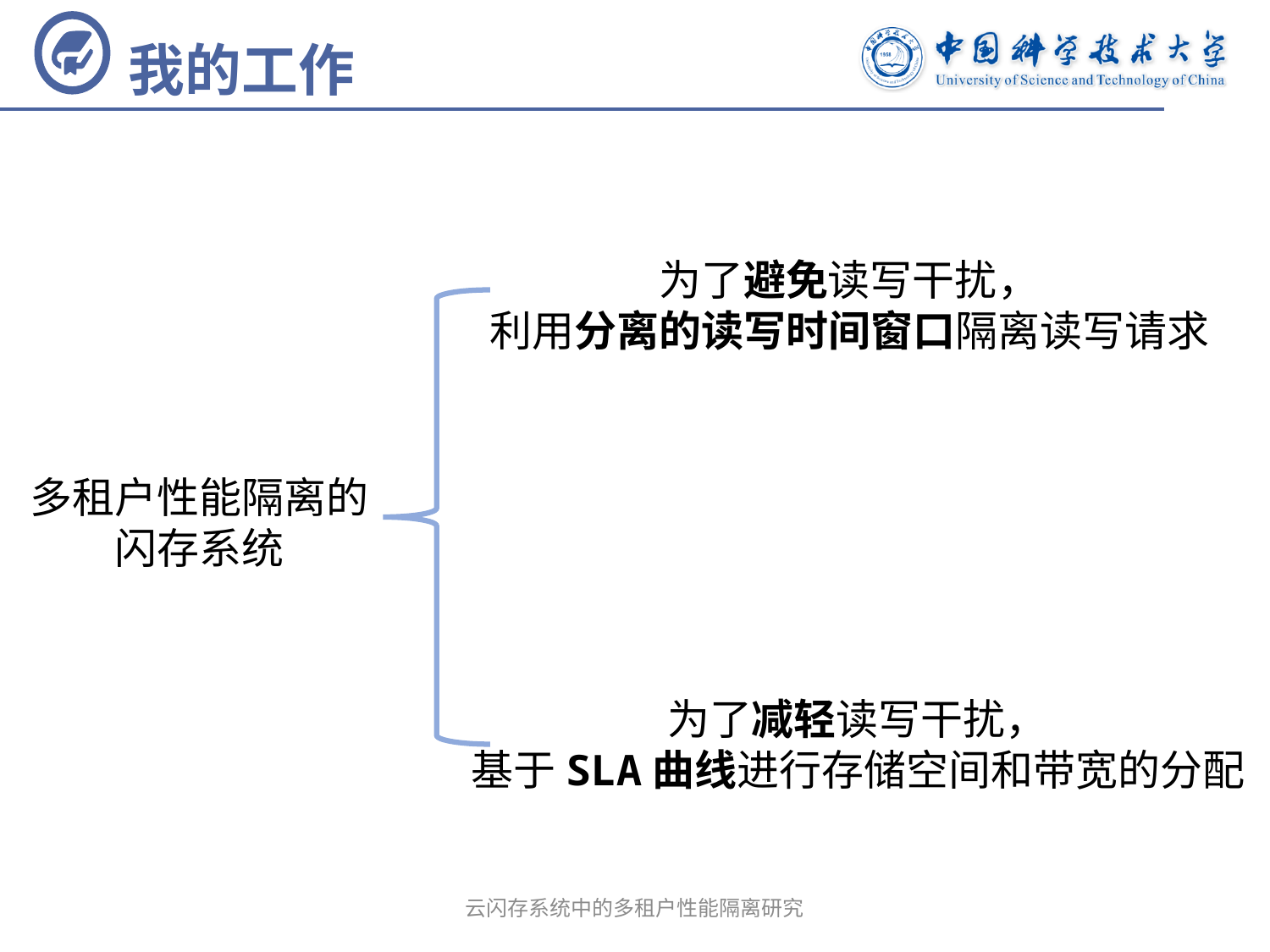

# 我的工作
为了避免读写干扰，
利用分离的读写时间窗口隔离读写请求

多租户性能隔离的
闪存系统
为了减轻读写干扰，
基于SLA曲线进行存储空间和带宽的分配
云闪存系统中的多租户性能隔离研究